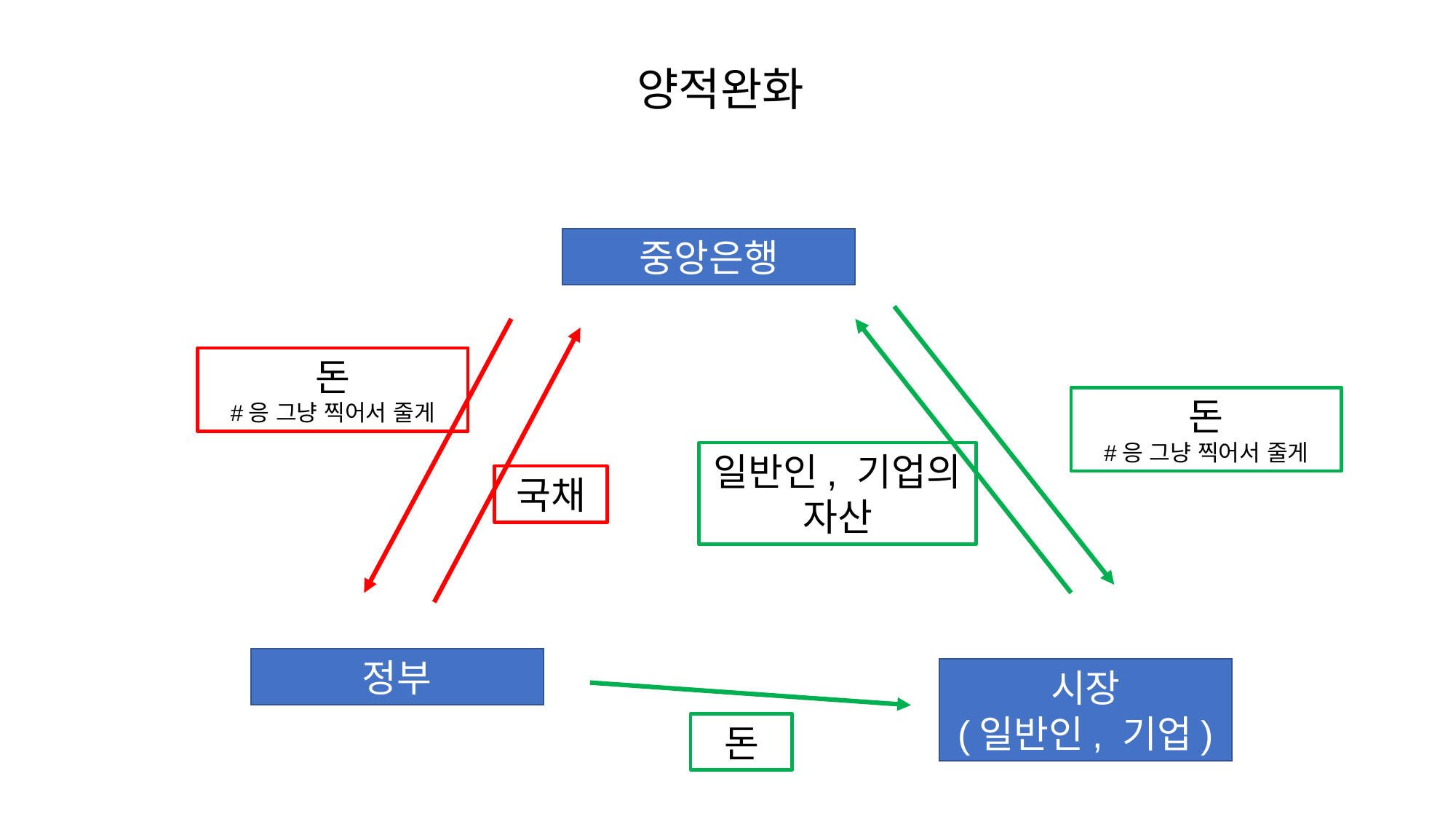

양적완화
중앙은행
돈
#응 그냥 찍어서 줄게
돈
#응 그냥 찍어서 줄게
일반인, 기업의
자산
국채
정부
시장
(일반인, 기업)
돈